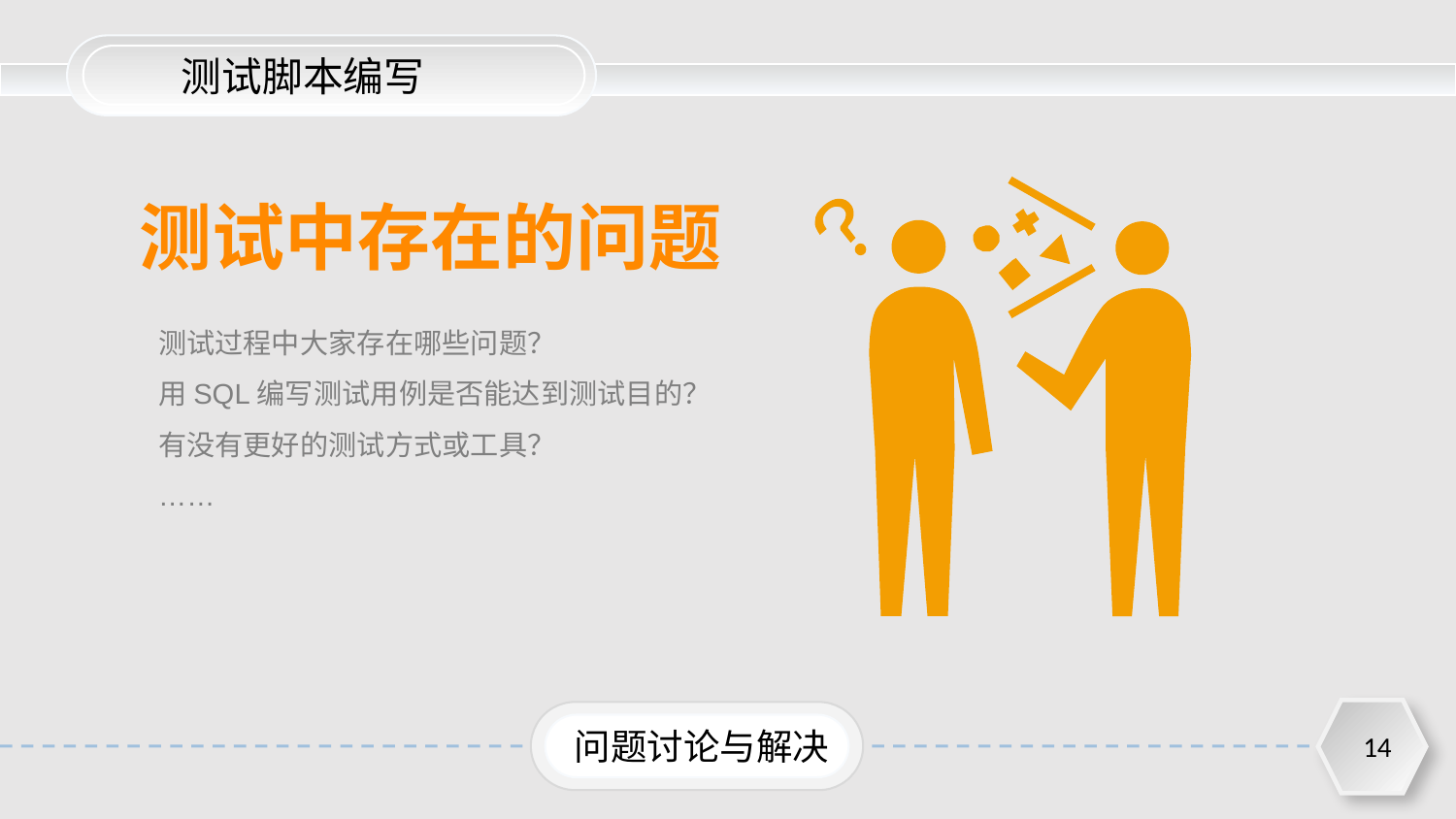

测试脚本编写
测试中存在的问题

测试过程中大家存在哪些问题？
用SQL编写测试用例是否能达到测试目的？
有没有更好的测试方式或工具？
……

问题讨论与解决